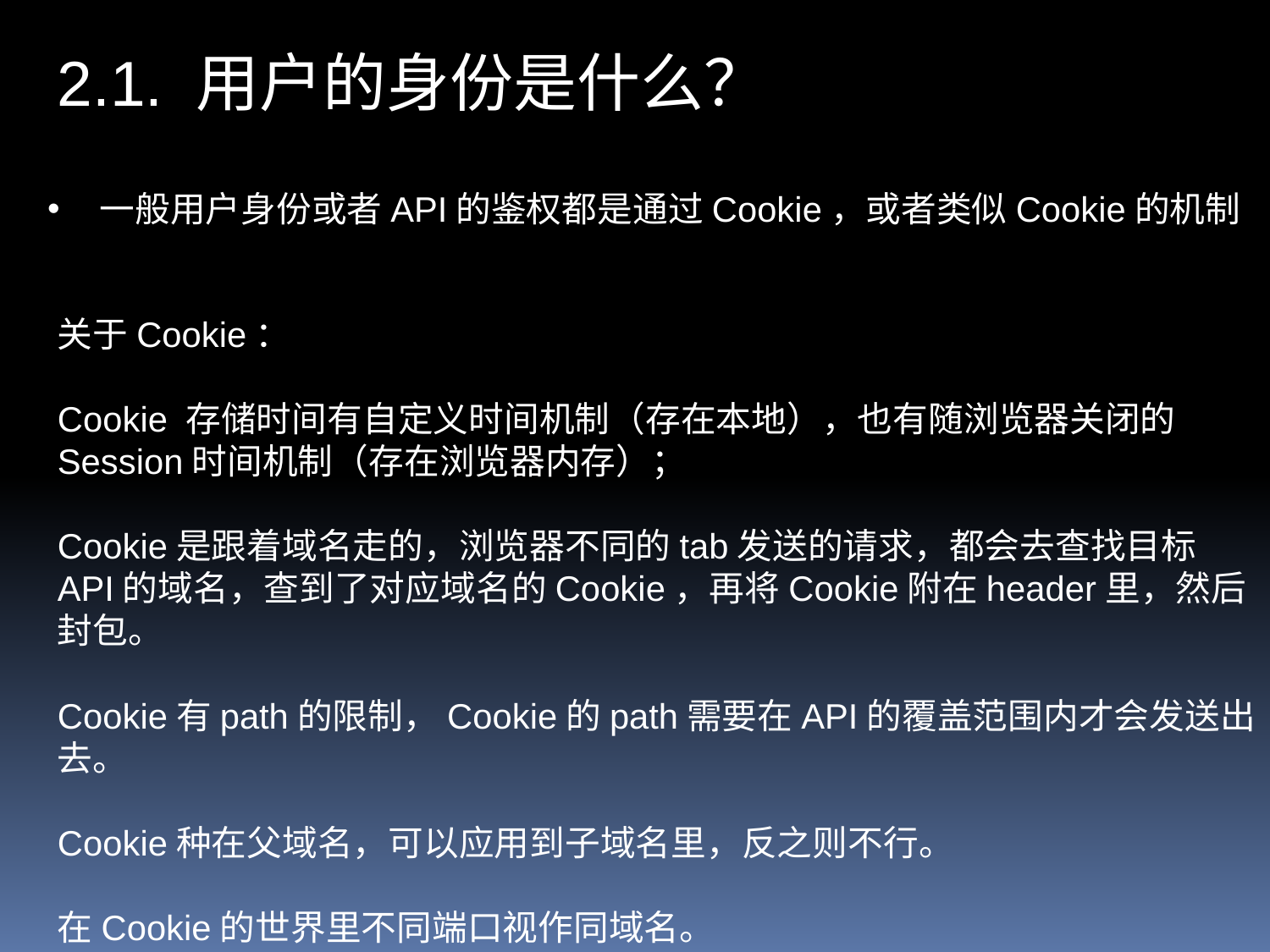

2.1. 用户的身份是什么？

    一般用户身份或者API的鉴权都是通过Cookie，或者类似Cookie的机制

关于Cookie：

Cookie 存储时间有自定义时间机制（存在本地），也有随浏览器关闭的Session时间机制（存在浏览器内存）；

Cookie是跟着域名走的，浏览器不同的tab发送的请求，都会去查找目标API的域名，查到了对应域名的Cookie，再将Cookie附在header里，然后封包。

Cookie有path的限制，Cookie的path需要在API的覆盖范围内才会发送出去。

Cookie种在父域名，可以应用到子域名里，反之则不行。

在Cookie的世界里不同端口视作同域名。